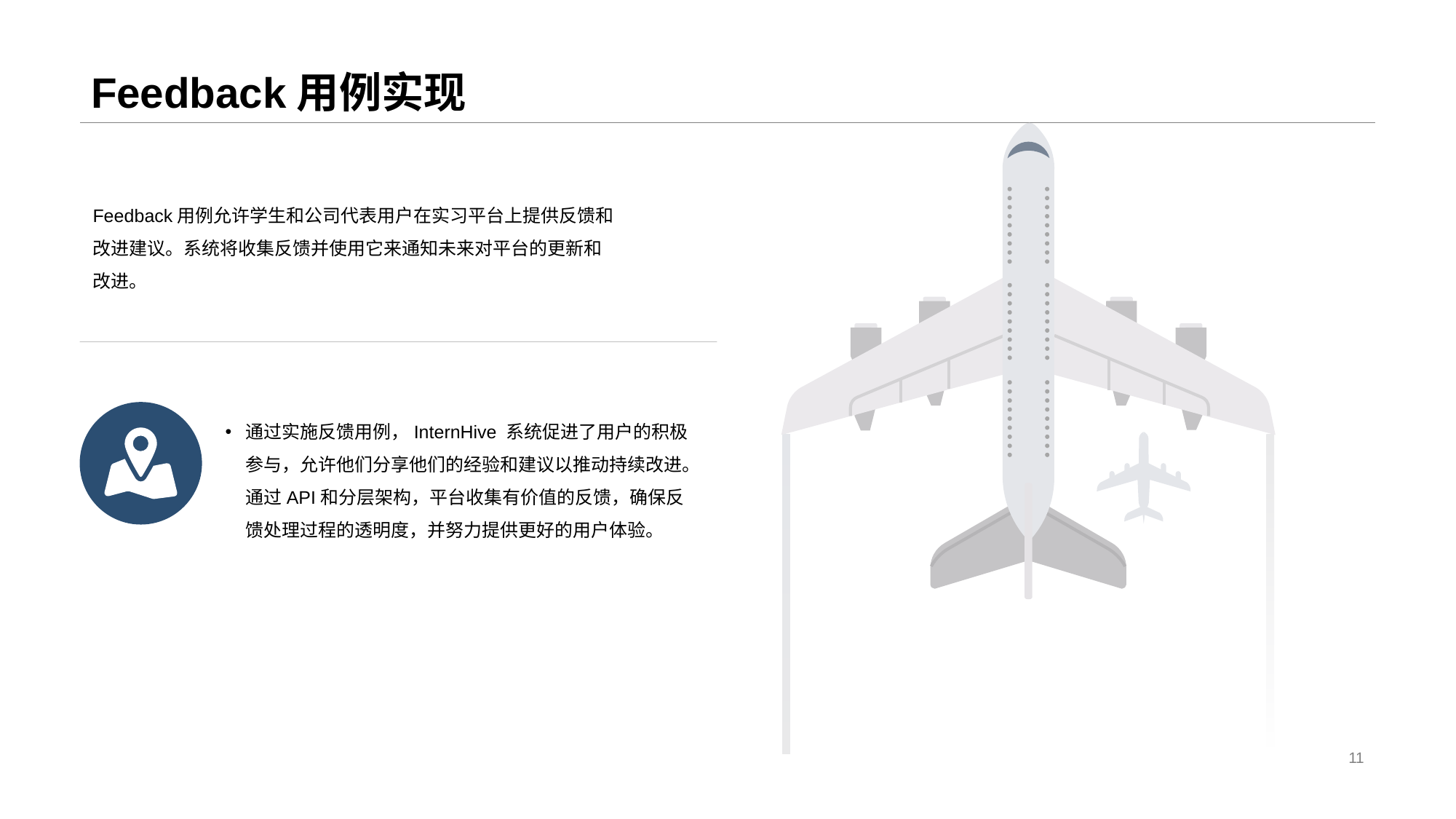

# Feedback用例实现

Feedback用例允许学生和公司代表用户在实习平台上提供反馈和改进建议。系统将收集反馈并使用它来通知未来对平台的更新和改进。

通过实施反馈用例，InternHive 系统促进了用户的积极参与，允许他们分享他们的经验和建议以推动持续改进。通过API和分层架构，平台收集有价值的反馈，确保反馈处理过程的透明度，并努力提供更好的用户体验。

11